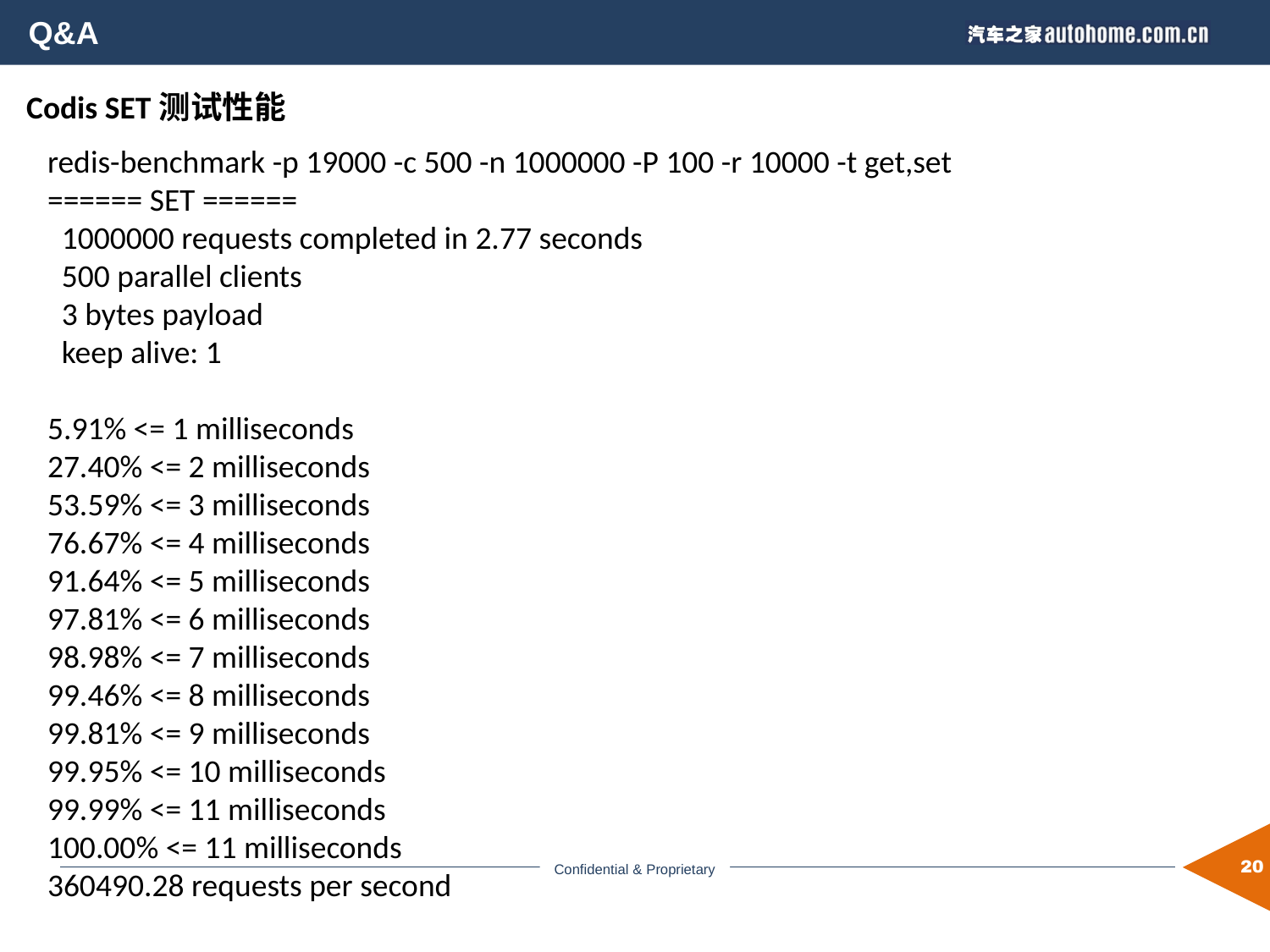

Q&A
Codis SET测试性能
redis-benchmark -p 19000 -c 500 -n 1000000 -P 100 -r 10000 -t get,set                                    ====== SET ======
  1000000 requests completed in 2.77 seconds
  500 parallel clients
  3 bytes payload
  keep alive: 1

5.91% <= 1 milliseconds
27.40% <= 2 milliseconds
53.59% <= 3 milliseconds
76.67% <= 4 milliseconds
91.64% <= 5 milliseconds
97.81% <= 6 milliseconds
98.98% <= 7 milliseconds
99.46% <= 8 milliseconds
99.81% <= 9 milliseconds
99.95% <= 10 milliseconds
99.99% <= 11 milliseconds
100.00% <= 11 milliseconds
360490.28 requests per second
20